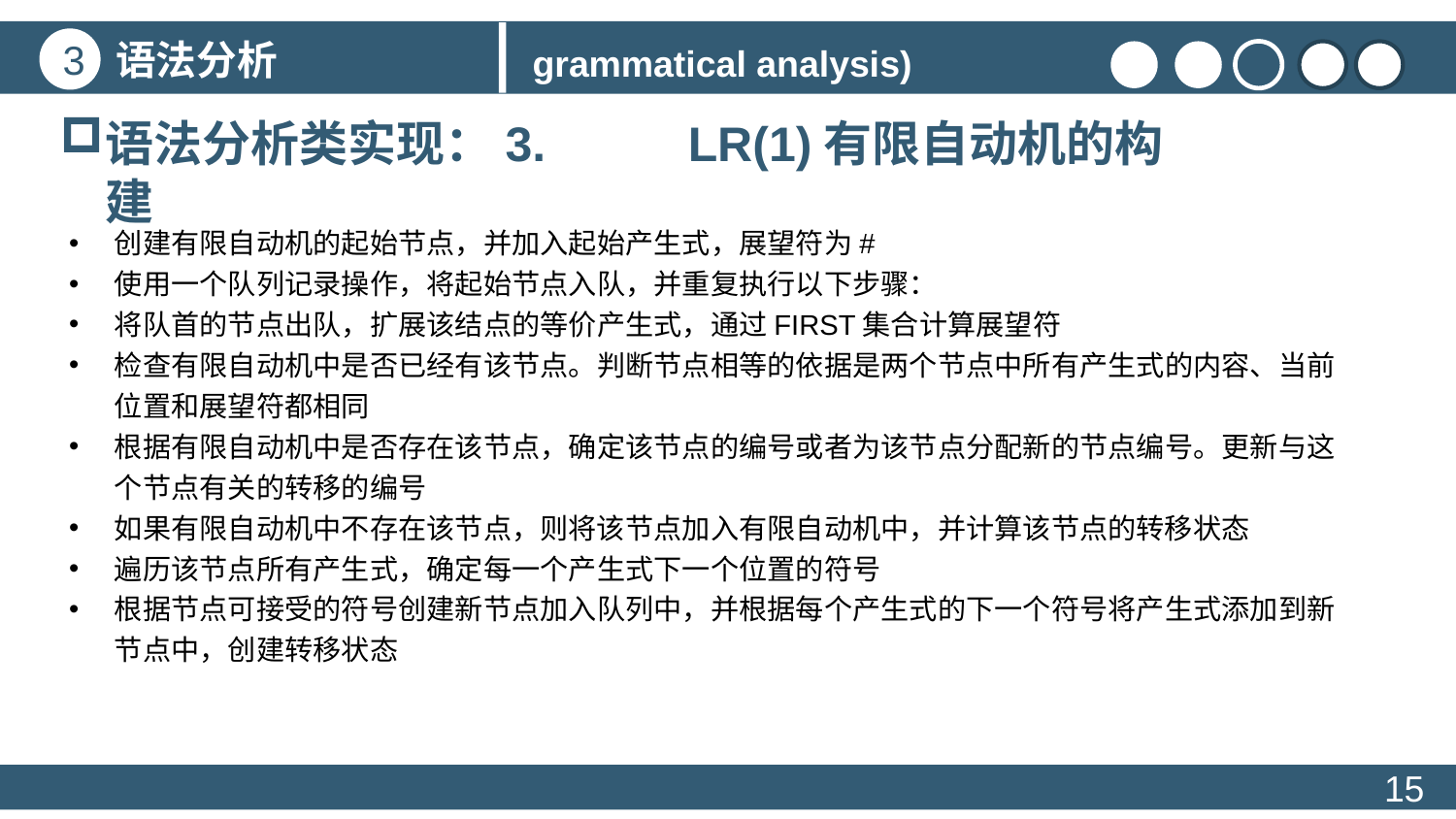

语法分析
3
grammatical analysis)
语法分析类实现：3.	LR(1)有限自动机的构建
创建有限自动机的起始节点，并加入起始产生式，展望符为#
使用一个队列记录操作，将起始节点入队，并重复执行以下步骤：
将队首的节点出队，扩展该结点的等价产生式，通过FIRST集合计算展望符
检查有限自动机中是否已经有该节点。判断节点相等的依据是两个节点中所有产生式的内容、当前位置和展望符都相同
根据有限自动机中是否存在该节点，确定该节点的编号或者为该节点分配新的节点编号。更新与这个节点有关的转移的编号
如果有限自动机中不存在该节点，则将该节点加入有限自动机中，并计算该节点的转移状态
遍历该节点所有产生式，确定每一个产生式下一个位置的符号
根据节点可接受的符号创建新节点加入队列中，并根据每个产生式的下一个符号将产生式添加到新节点中，创建转移状态
15